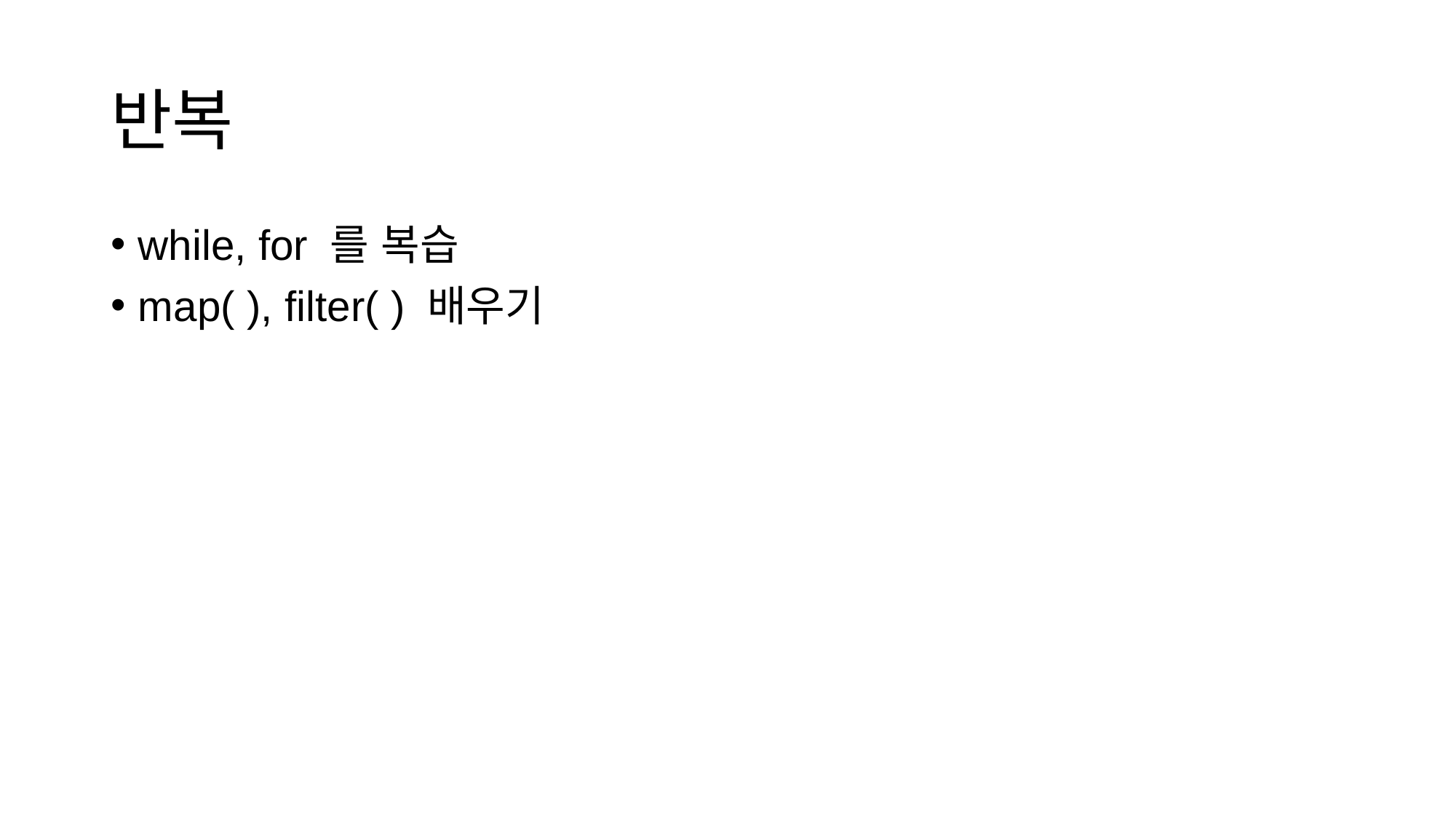

# 반복
while, for 를 복습
map( ), filter( ) 배우기